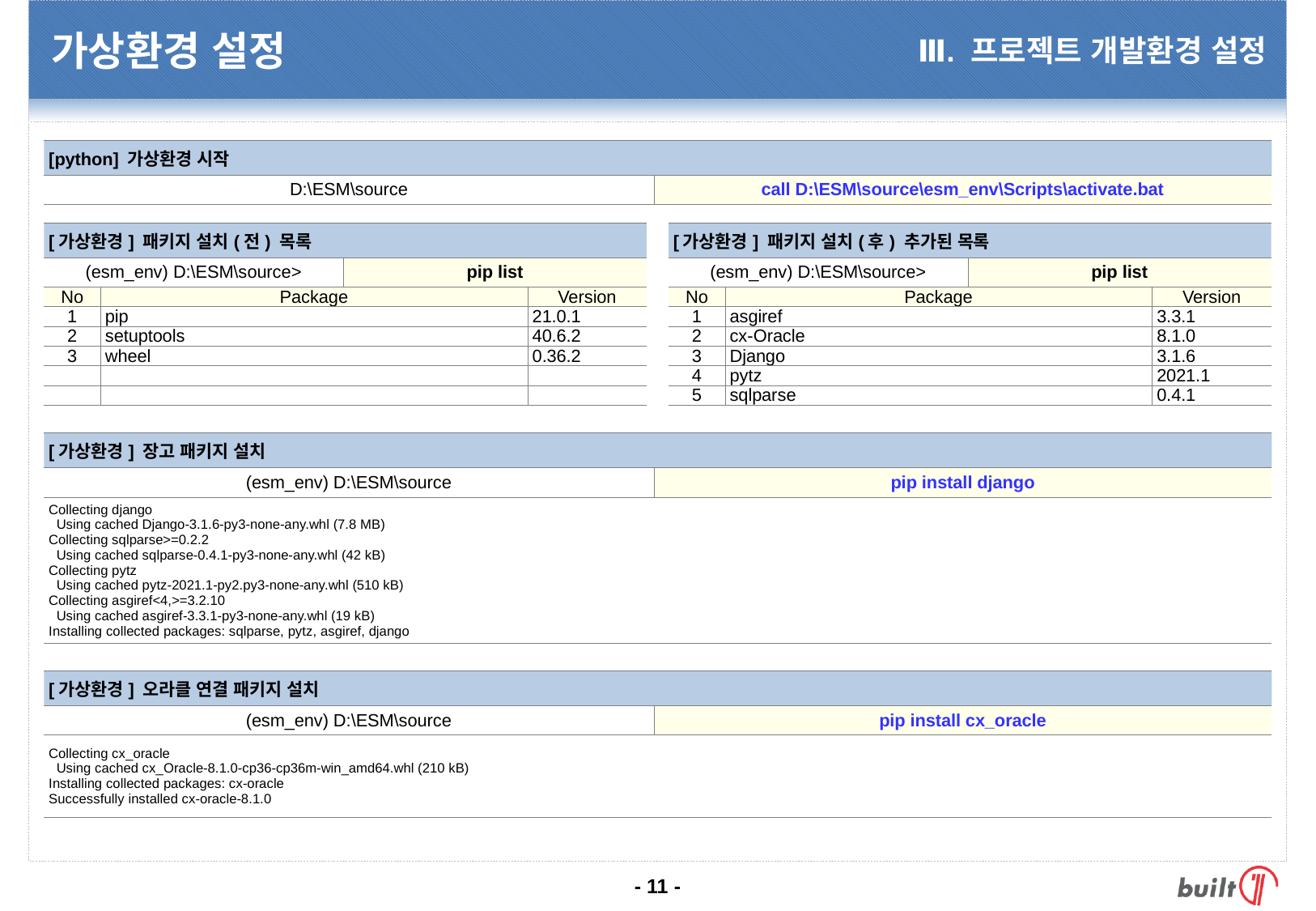

# 가상환경 설정
Ⅲ. 프로젝트 개발환경 설정
| [python] 가상환경 시작 |  |
| --- | --- |
| D:\ESM\source | call D:\ESM\source\esm\_env\Scripts\activate.bat |
| [가상환경] 패키지 설치(전) 목록 |  |  |  |
| --- | --- | --- | --- |
| (esm\_env) D:\ESM\source> |  | pip list |  |
| No | Package |  | Version |
| 1 | pip |  | 21.0.1 |
| 2 | setuptools |  | 40.6.2 |
| 3 | wheel |  | 0.36.2 |
|  |  |  |  |
|  |  |  |  |
| [가상환경] 패키지 설치(후) 추가된 목록 |  |  |  |
| --- | --- | --- | --- |
| (esm\_env) D:\ESM\source> |  | pip list |  |
| No | Package |  | Version |
| 1 | asgiref |  | 3.3.1 |
| 2 | cx-Oracle |  | 8.1.0 |
| 3 | Django |  | 3.1.6 |
| 4 | pytz |  | 2021.1 |
| 5 | sqlparse |  | 0.4.1 |
| [가상환경] 장고 패키지 설치 |  |
| --- | --- |
| (esm\_env) D:\ESM\source | pip install django |
| Collecting django Using cached Django-3.1.6-py3-none-any.whl (7.8 MB) Collecting sqlparse>=0.2.2 Using cached sqlparse-0.4.1-py3-none-any.whl (42 kB) Collecting pytz Using cached pytz-2021.1-py2.py3-none-any.whl (510 kB) Collecting asgiref<4,>=3.2.10 Using cached asgiref-3.3.1-py3-none-any.whl (19 kB) Installing collected packages: sqlparse, pytz, asgiref, django |  |
| [가상환경] 오라클 연결 패키지 설치 |  |
| --- | --- |
| (esm\_env) D:\ESM\source | pip install cx\_oracle |
| Collecting cx\_oracle Using cached cx\_Oracle-8.1.0-cp36-cp36m-win\_amd64.whl (210 kB) Installing collected packages: cx-oracle Successfully installed cx-oracle-8.1.0 |  |